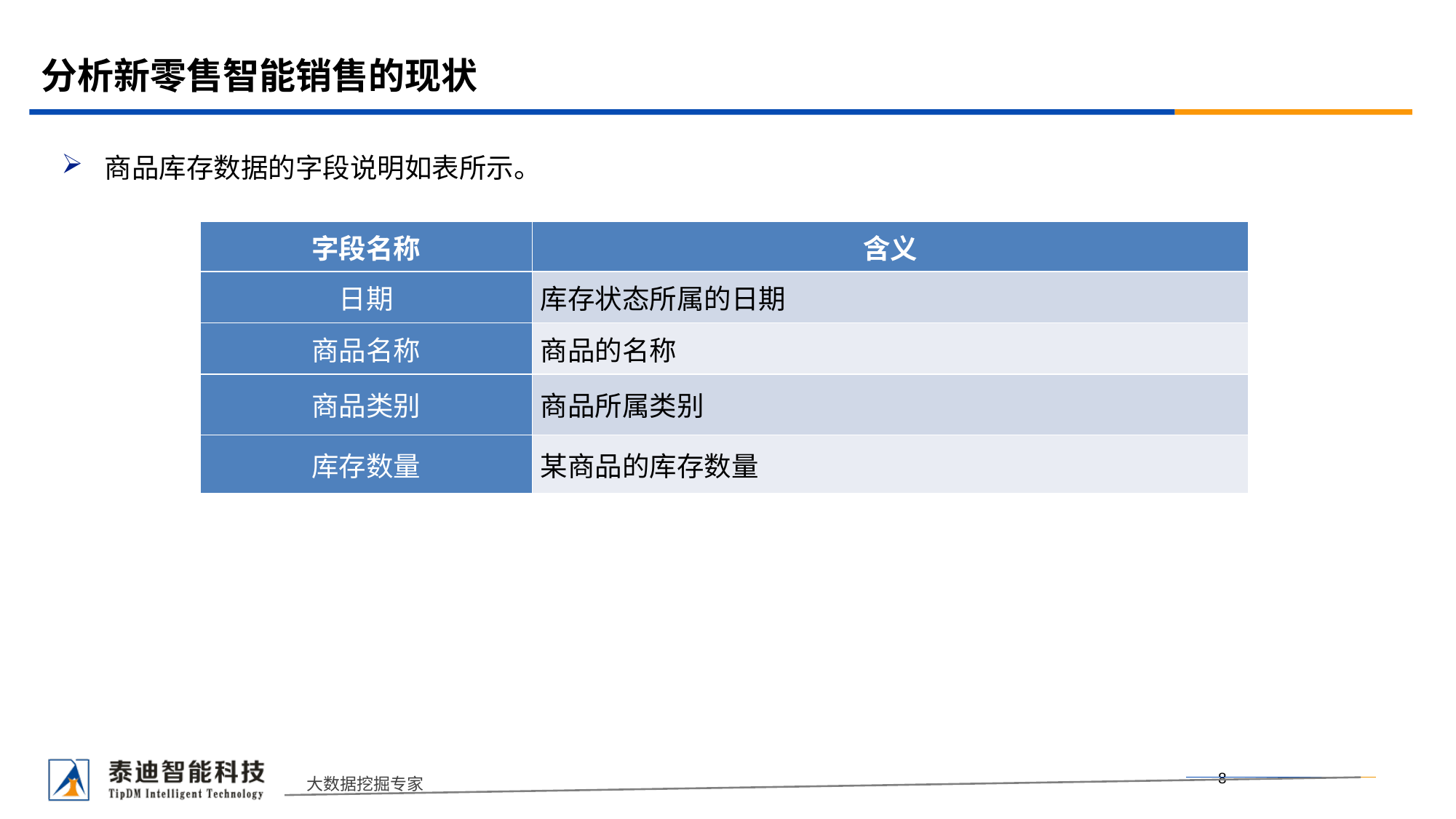

# 分析新零售智能销售的现状
商品库存数据的字段说明如表所示。
| 字段名称 | 含义 |
| --- | --- |
| 日期 | 库存状态所属的日期 |
| 商品名称 | 商品的名称 |
| 商品类别 | 商品所属类别 |
| 库存数量 | 某商品的库存数量 |